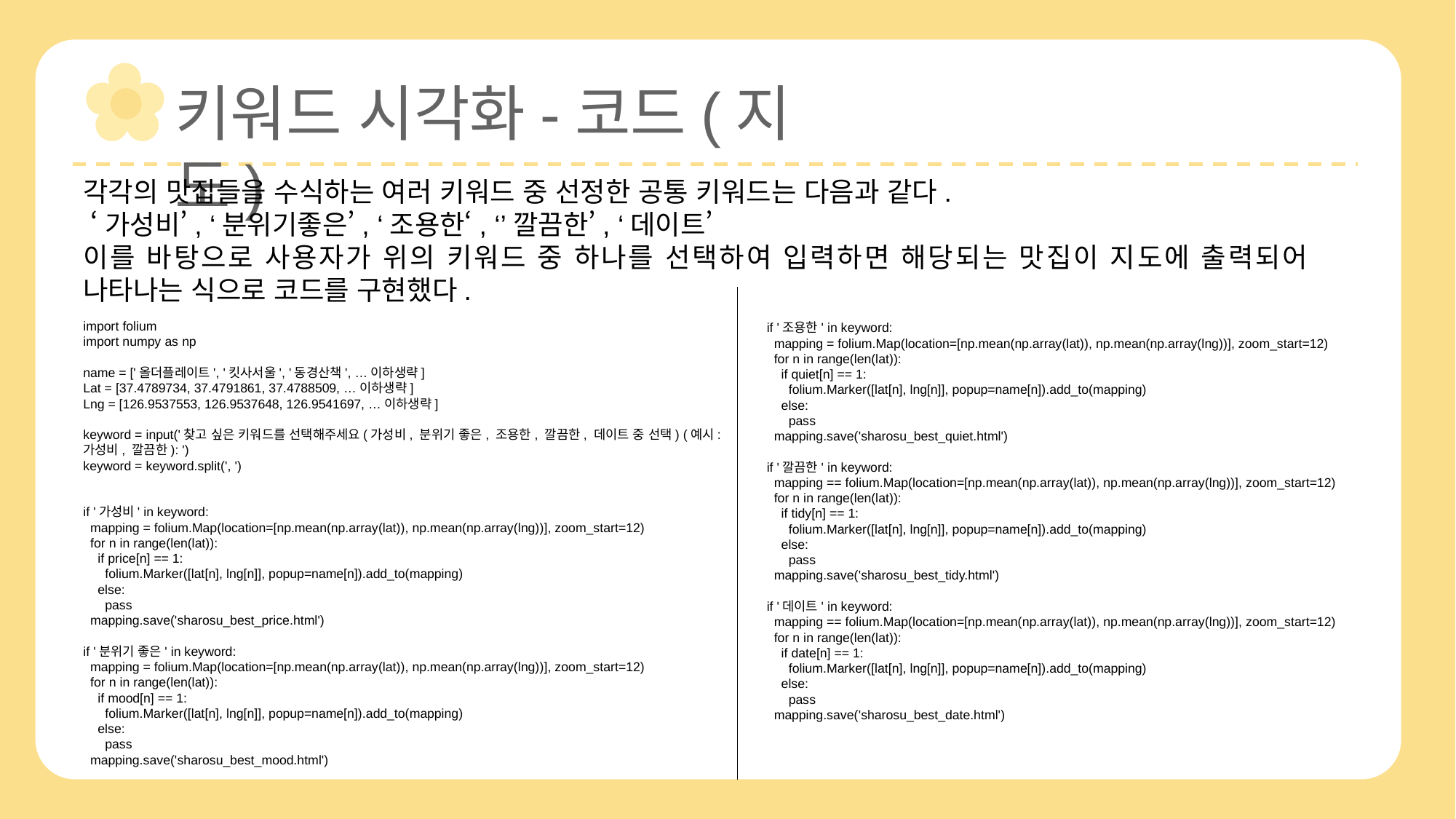

키워드 시각화-코드(지도)
각각의 맛집들을 수식하는 여러 키워드 중 선정한 공통 키워드는 다음과 같다.
 ‘가성비’, ‘분위기좋은’, ‘조용한‘, ‘’깔끔한’, ‘데이트’
이를 바탕으로 사용자가 위의 키워드 중 하나를 선택하여 입력하면 해당되는 맛집이 지도에 출력되어 나타나는 식으로 코드를 구현했다.
if '조용한' in keyword:
  mapping = folium.Map(location=[np.mean(np.array(lat)), np.mean(np.array(lng))], zoom_start=12)
  for n in range(len(lat)):
    if quiet[n] == 1:
      folium.Marker([lat[n], lng[n]], popup=name[n]).add_to(mapping)
    else:
      pass
  mapping.save('sharosu_best_quiet.html')
if '깔끔한' in keyword:
  mapping == folium.Map(location=[np.mean(np.array(lat)), np.mean(np.array(lng))], zoom_start=12)
  for n in range(len(lat)):
    if tidy[n] == 1:
      folium.Marker([lat[n], lng[n]], popup=name[n]).add_to(mapping)
    else:
      pass
  mapping.save('sharosu_best_tidy.html')
if '데이트' in keyword:
  mapping == folium.Map(location=[np.mean(np.array(lat)), np.mean(np.array(lng))], zoom_start=12)
  for n in range(len(lat)):
    if date[n] == 1:
      folium.Marker([lat[n], lng[n]], popup=name[n]).add_to(mapping)
    else:
      pass
  mapping.save('sharosu_best_date.html')
import folium
import numpy as np
name = ['올더플레이트', '킷사서울', '동경산책', …이하생략]
Lat = [37.4789734, 37.4791861, 37.4788509, …이하생략]
Lng = [126.9537553, 126.9537648, 126.9541697, …이하생략]

keyword = input('찾고 싶은 키워드를 선택해주세요(가성비, 분위기 좋은, 조용한, 깔끔한, 데이트 중 선택) (예시: 가성비, 깔끔한): ')
keyword = keyword.split(', ')

if '가성비' in keyword:
  mapping = folium.Map(location=[np.mean(np.array(lat)), np.mean(np.array(lng))], zoom_start=12)
  for n in range(len(lat)):
    if price[n] == 1:
      folium.Marker([lat[n], lng[n]], popup=name[n]).add_to(mapping)
    else:
      pass
  mapping.save('sharosu_best_price.html')
if '분위기 좋은' in keyword:
  mapping = folium.Map(location=[np.mean(np.array(lat)), np.mean(np.array(lng))], zoom_start=12)
  for n in range(len(lat)):
    if mood[n] == 1:
      folium.Marker([lat[n], lng[n]], popup=name[n]).add_to(mapping)
    else:
      pass
  mapping.save('sharosu_best_mood.html')